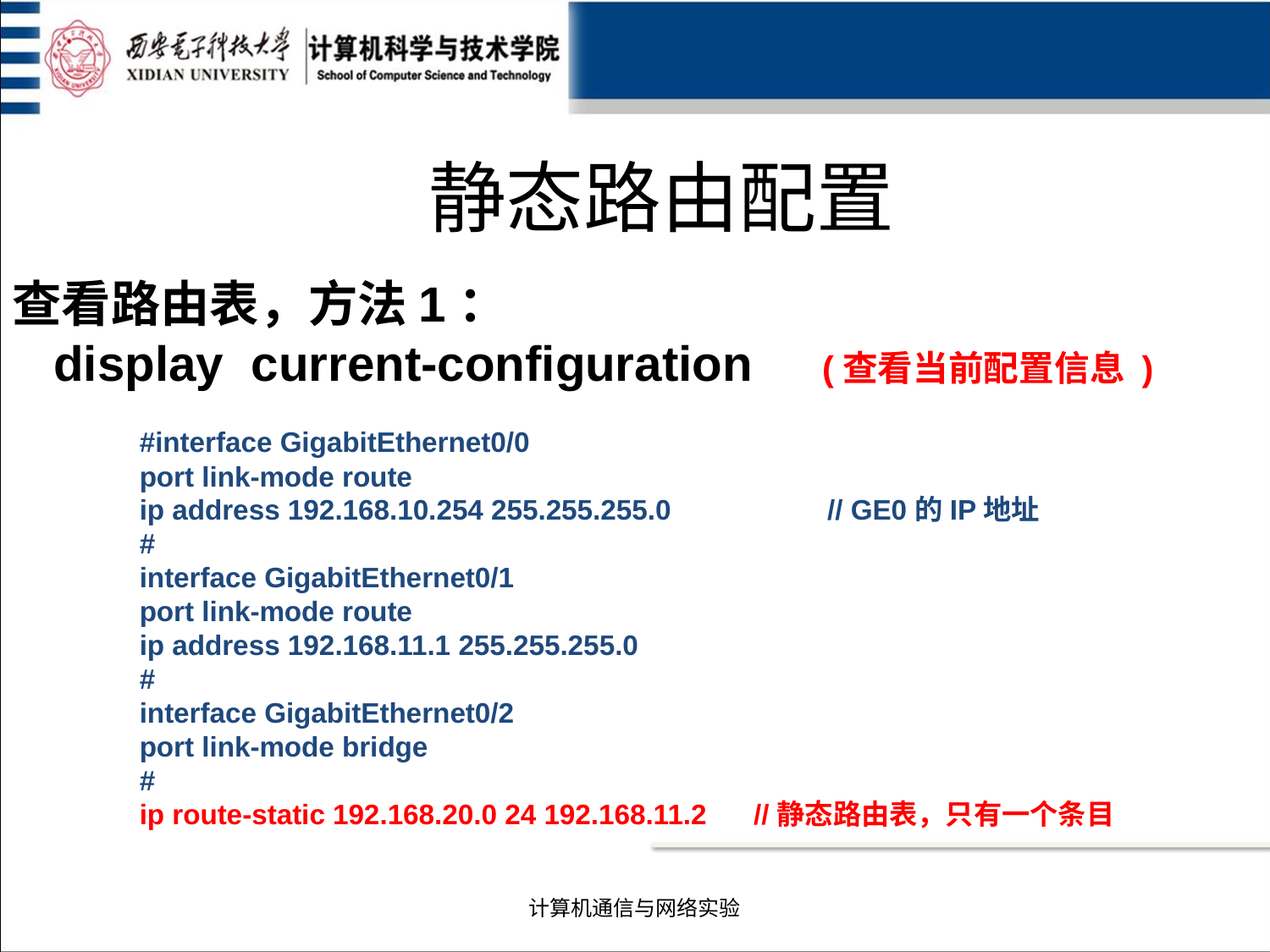

# 静态路由配置
查看路由表，方法1：
   display  current-configuration     (查看当前配置信息 )

#interface GigabitEthernet0/0
port link-mode route
ip address 192.168.10.254 255.255.255.0                    // GE0的IP地址
#
interface GigabitEthernet0/1
port link-mode route
ip address 192.168.11.1 255.255.255.0
#
interface GigabitEthernet0/2
port link-mode bridge
#
ip route-static 192.168.20.0 24 192.168.11.2      //静态路由表，只有一个条目

计算机通信与网络实验